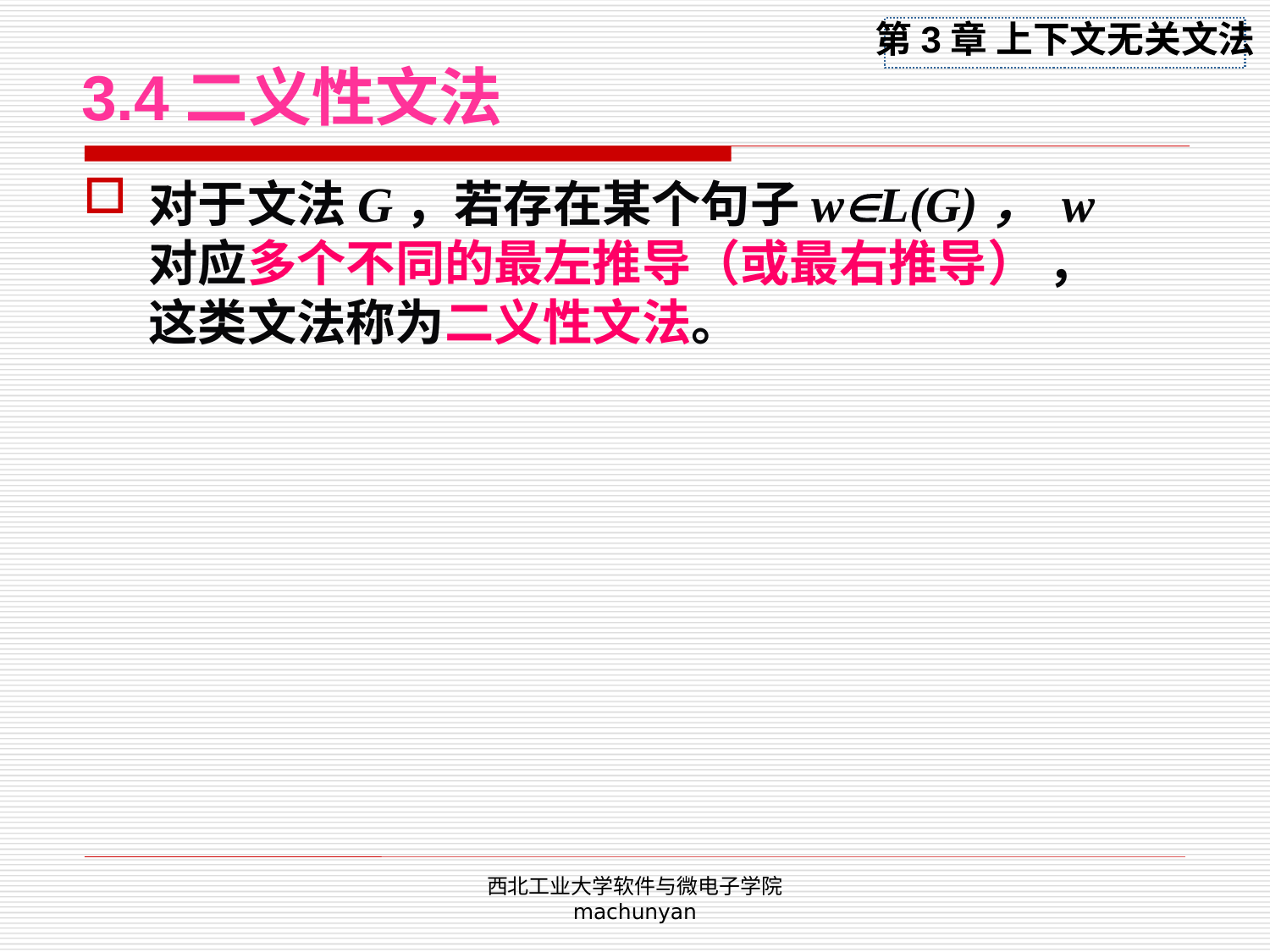

# 3.4二义性文法
对于文法G，若存在某个句子w∈L(G)， w对应多个不同的最左推导（或最右推导） ，这类文法称为二义性文法。

西北工业大学软件与微电子学院 machunyan
71